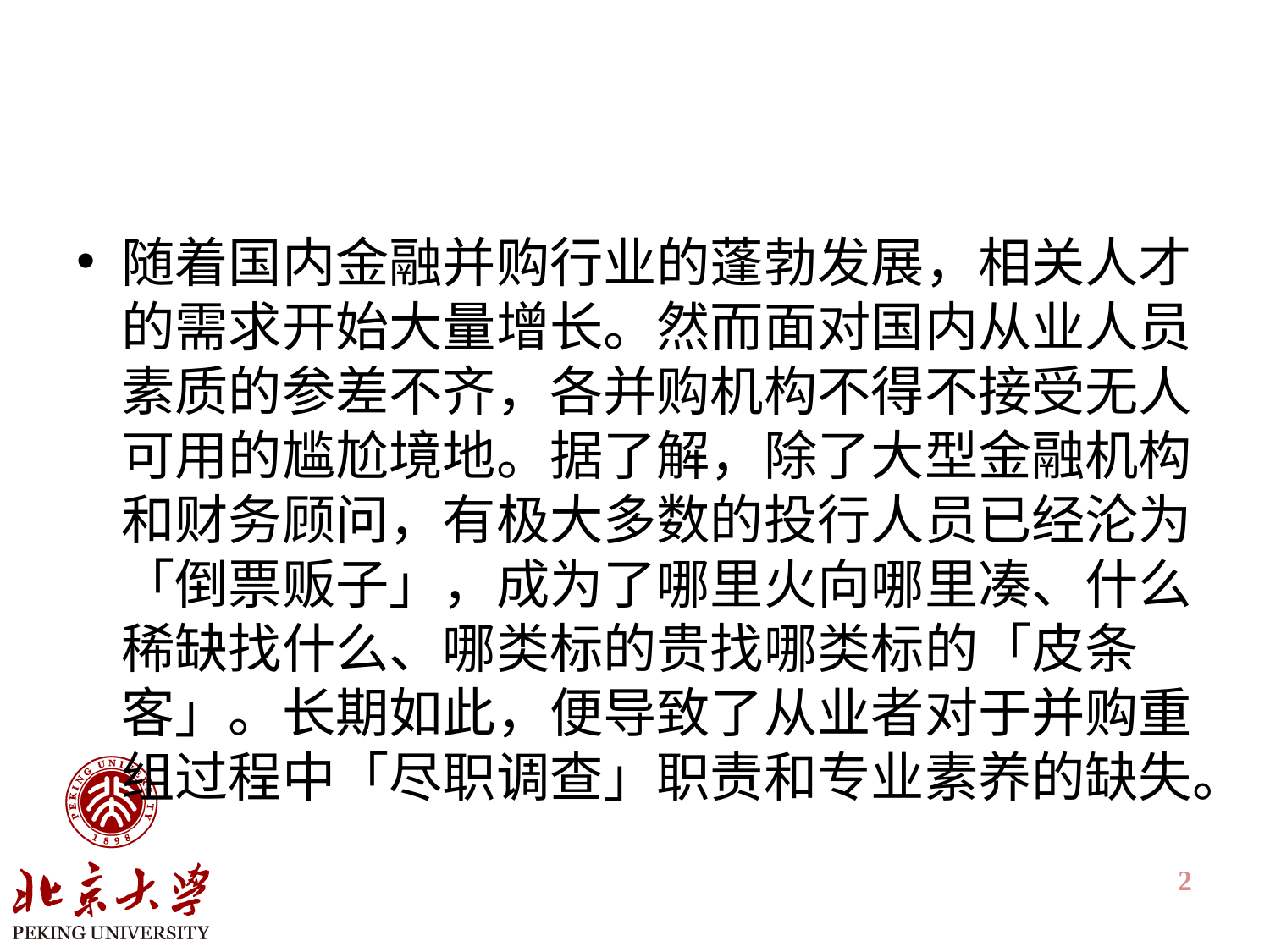

随着国内金融并购行业的蓬勃发展，相关人才的需求开始大量增长。然而面对国内从业人员素质的参差不齐，各并购机构不得不接受无人可用的尴尬境地。据了解，除了大型金融机构和财务顾问，有极大多数的投行人员已经沦为「倒票贩子」，成为了哪里火向哪里凑、什么稀缺找什么、哪类标的贵找哪类标的「皮条客」。长期如此，便导致了从业者对于并购重组过程中「尽职调查」职责和专业素养的缺失。
2